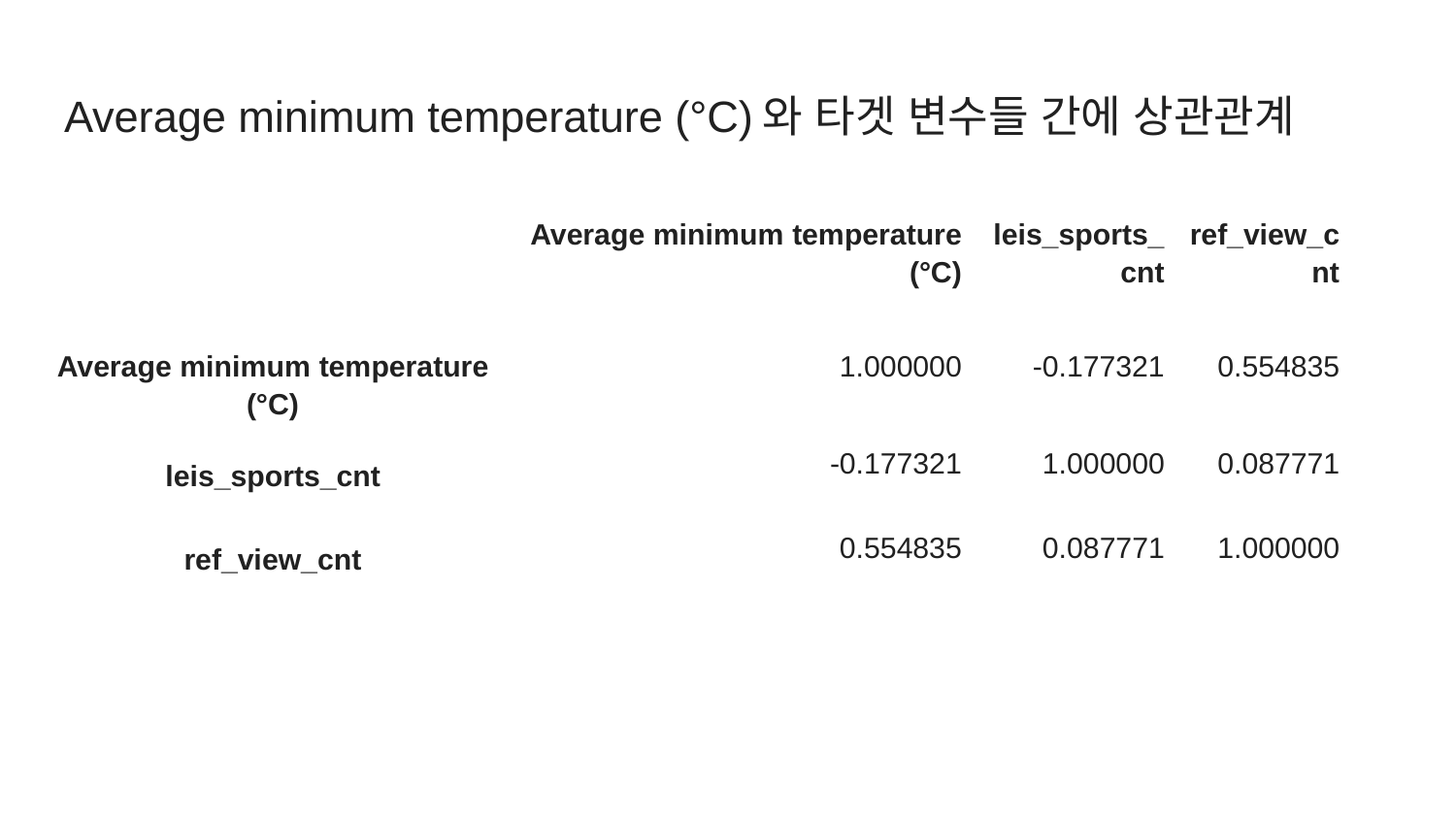

# Average minimum temperature (°C)와 타겟 변수들 간에 상관관계
|  | Average minimum temperature (°C) | leis\_sports\_cnt | ref\_view\_cnt |
| --- | --- | --- | --- |
| Average minimum temperature (°C) | 1.000000 | -0.177321 | 0.554835 |
| leis\_sports\_cnt | -0.177321 | 1.000000 | 0.087771 |
| ref\_view\_cnt | 0.554835 | 0.087771 | 1.000000 |